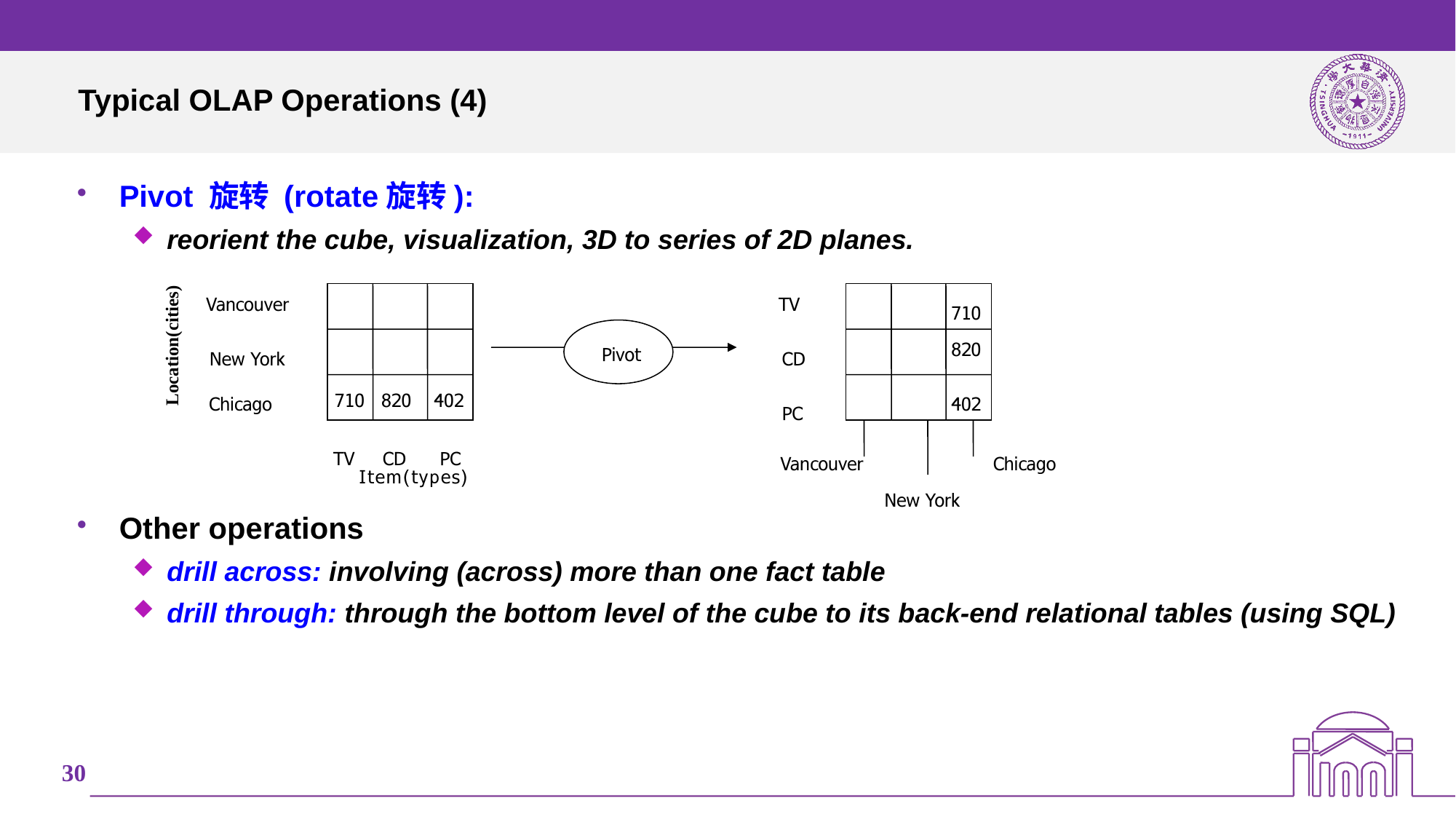

# Typical OLAP Operations (4)
Pivot 旋转 (rotate旋转):
reorient the cube, visualization, 3D to series of 2D planes.

Other operations
drill across: involving (across) more than one fact table
drill through: through the bottom level of the cube to its back-end relational tables (using SQL)

 Vancouver
 TV
 710

Location(cities)
 820
Pivot
New York
CD

 710   820    402
Chicago
 402
PC

 TV     CD      PC
 Vancouver
Chicago
            Item(types)
New York